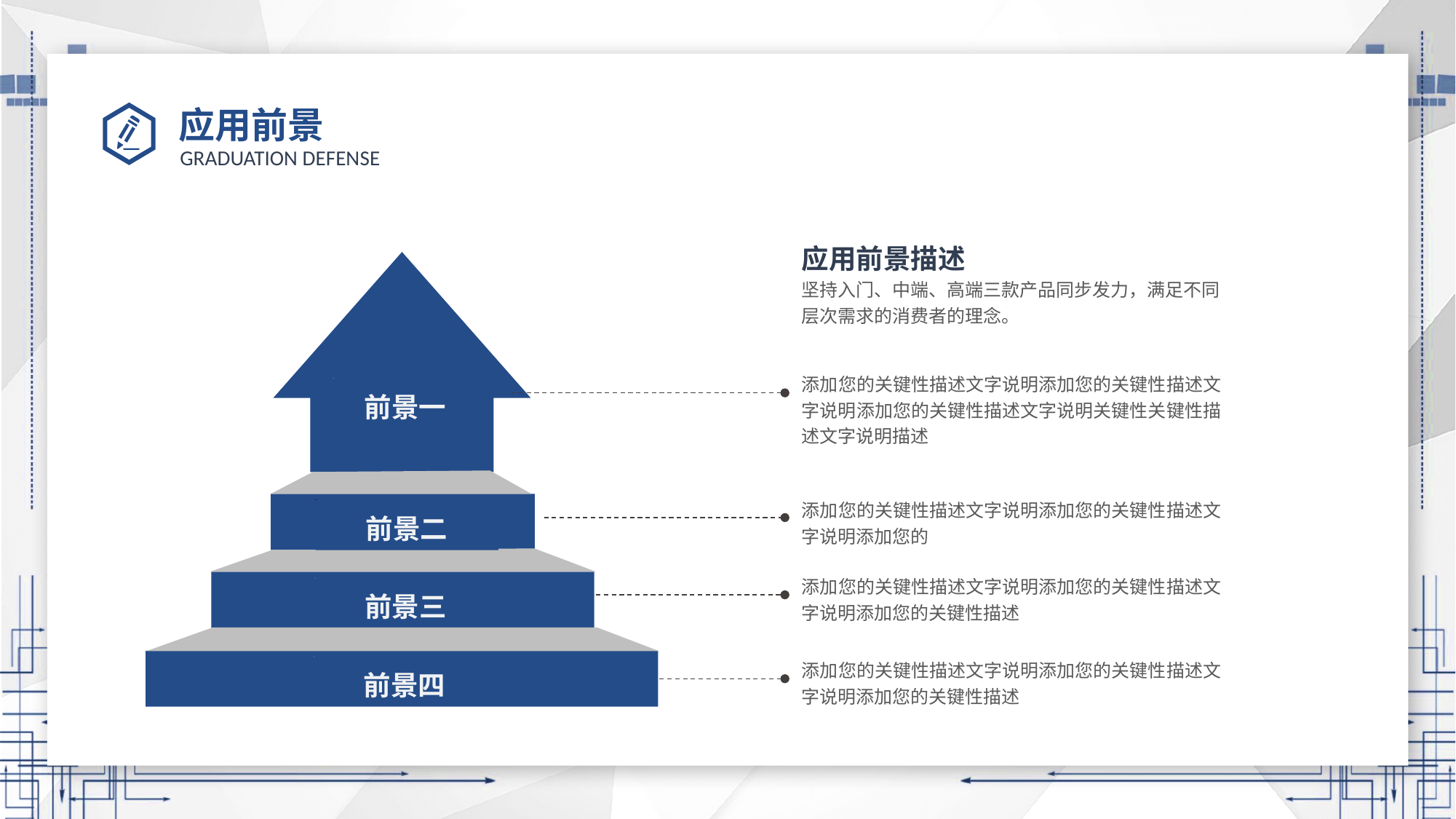

# 应用前景
应用前景描述
坚持入门、中端、高端三款产品同步发力，满足不同层次需求的消费者的理念。

前景一

前景二

前景三

前景四
添加您的关键性描述文字说明添加您的关键性描述文字说明添加您的关键性描述文字说明关键性关键性描述文字说明描述
添加您的关键性描述文字说明添加您的关键性描述文字说明添加您的
添加您的关键性描述文字说明添加您的关键性描述文字说明添加您的关键性描述
添加您的关键性描述文字说明添加您的关键性描述文字说明添加您的关键性描述